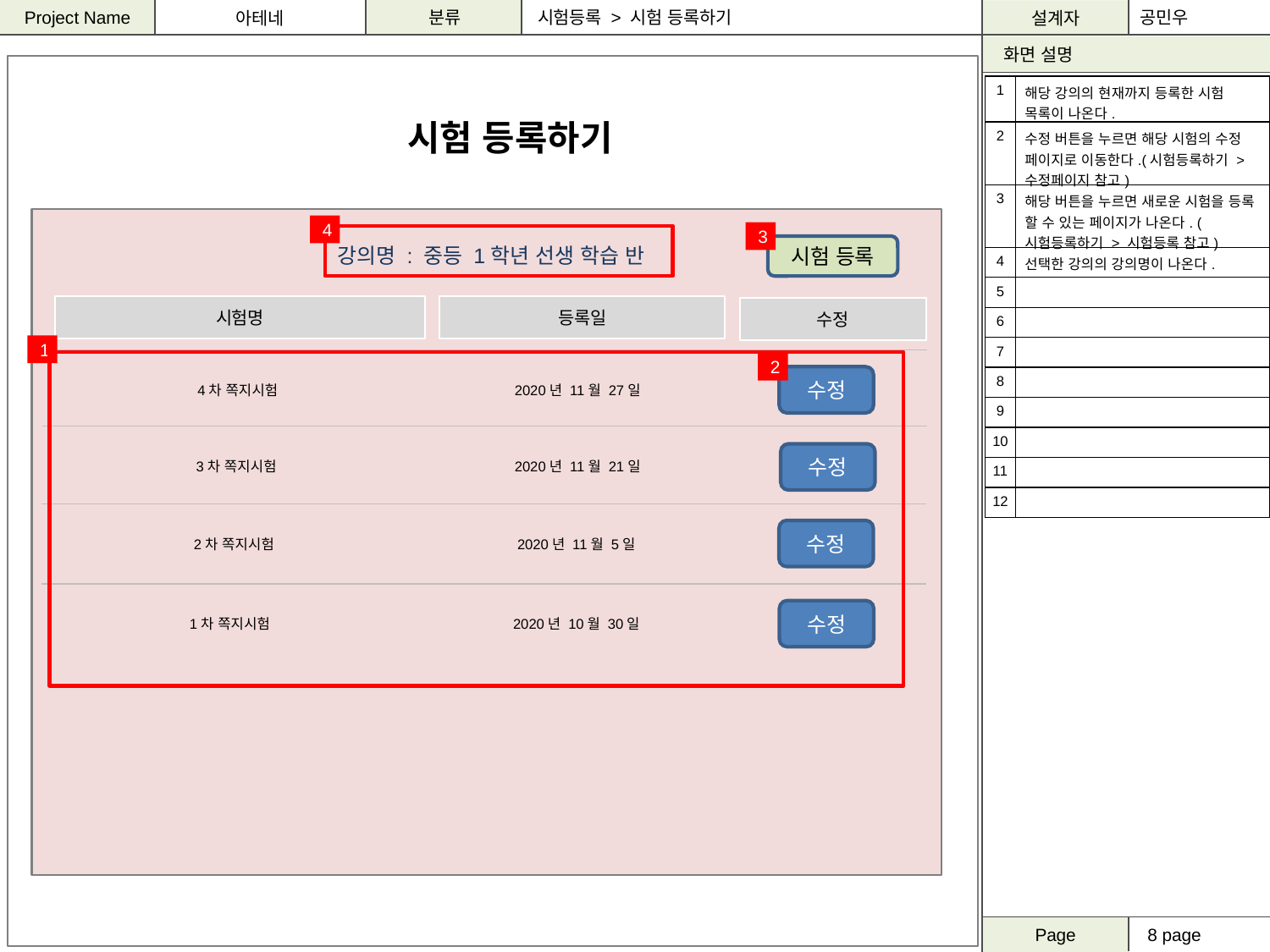

시험등록 > 시험 등록하기
공민우

| 1 | 해당 강의의 현재까지 등록한 시험 목록이 나온다. |
| --- | --- |
| 2 | 수정 버튼을 누르면 해당 시험의 수정 페이지로 이동한다.(시험등록하기 > 수정페이지 참고) |
| 3 | 해당 버튼을 누르면 새로운 시험을 등록 할 수 있는 페이지가 나온다. (시험등록하기 > 시험등록 참고) |
| 4 | 선택한 강의의 강의명이 나온다. |
| 5 |  |
| 6 |  |
| 7 |  |
| 8 |  |
| 9 |  |
| 10 |  |
| 11 |  |
| 12 |  |
시험 등록하기

4
3

강의명 : 중등 1학년 선생 학습 반
시험 등록
시험명
등록일
수정
1

2
4차 쪽지시험
2020년 11월 27일
수정
3차 쪽지시험
2020년 11월 21일
수정
2차 쪽지시험
2020년 11월 5일
수정
1차 쪽지시험
2020년 10월 30일
수정
8 page